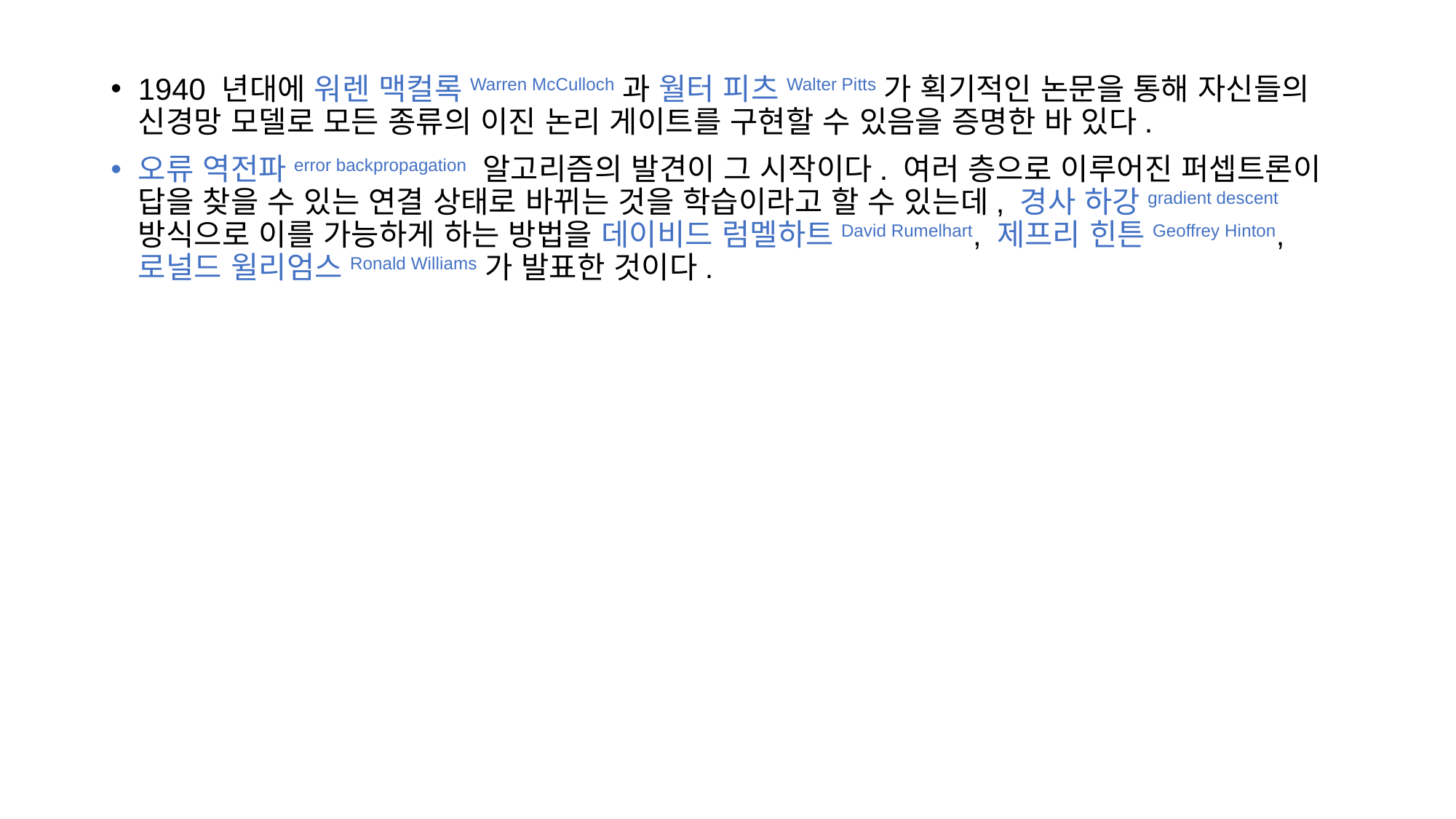

1940 년대에 워렌 맥컬록Warren McCulloch과 월터 피츠Walter Pitts가 획기적인 논문을 통해 자신들의 신경망 모델로 모든 종류의 이진 논리 게이트를 구현할 수 있음을 증명한 바 있다.
오류 역전파error backpropagation 알고리즘의 발견이 그 시작이다. 여러 층으로 이루어진 퍼셉트론이 답을 찾을 수 있는 연결 상태로 바뀌는 것을 학습이라고 할 수 있는데, 경사 하강gradient descent 방식으로 이를 가능하게 하는 방법을 데이비드 럼멜하트David Rumelhart, 제프리 힌튼Geoffrey Hinton, 로널드 윌리엄스Ronald Williams가 발표한 것이다.